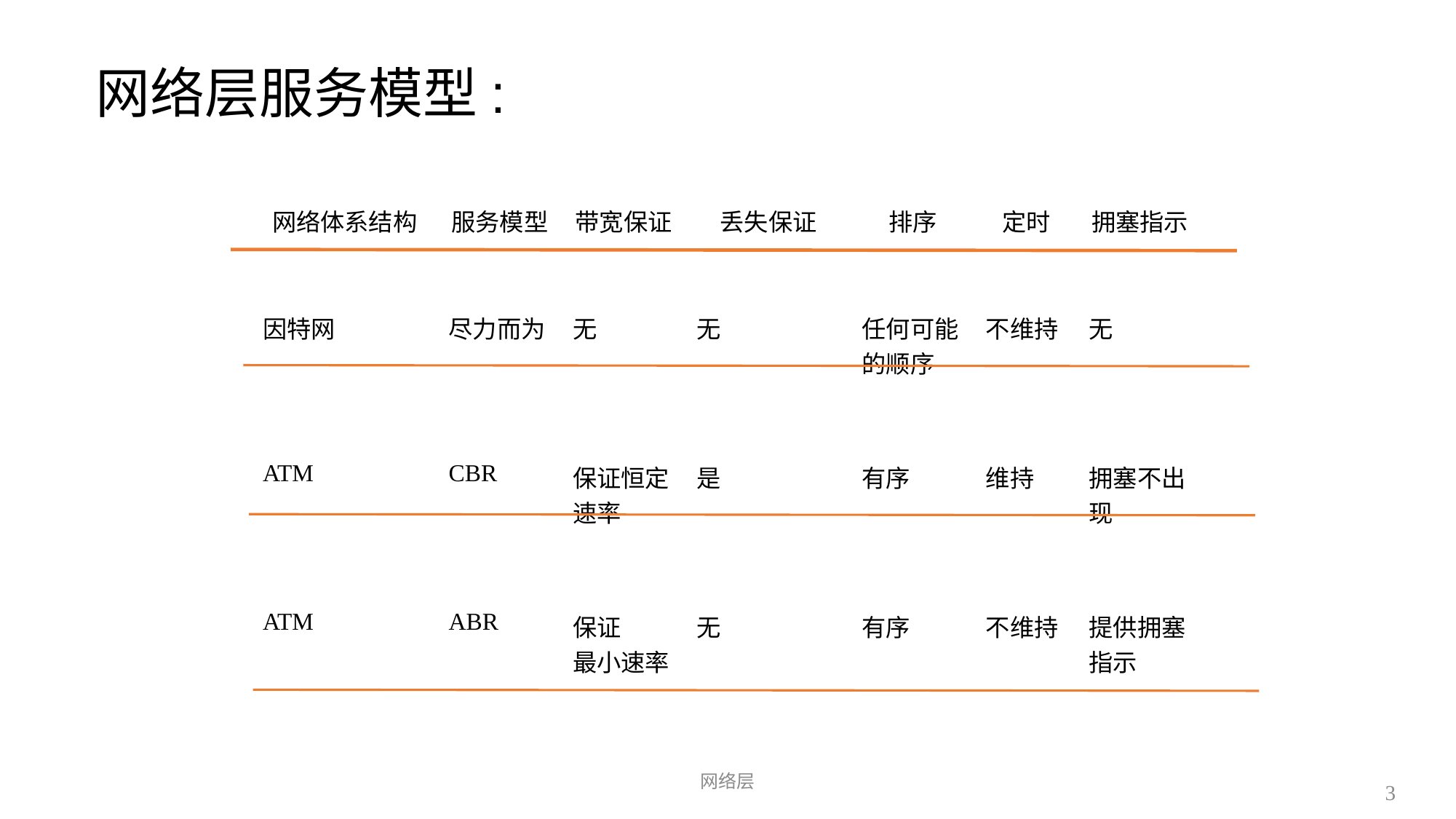

# 网络层服务模型:
| 网络体系结构 | 服务模型 | 带宽保证 | 丢失保证 | 排序 | 定时 | 拥塞指示 |
| --- | --- | --- | --- | --- | --- | --- |
| 因特网 | 尽力而为 | 无 | 无 | 任何可能的顺序 | 不维持 | 无 |
| ATM | CBR | 保证恒定 速率 | 是 | 有序 | 维持 | 拥塞不出现 |
| ATM | ABR | 保证 最小速率 | 无 | 有序 | 不维持 | 提供拥塞指示 |

网络层
3